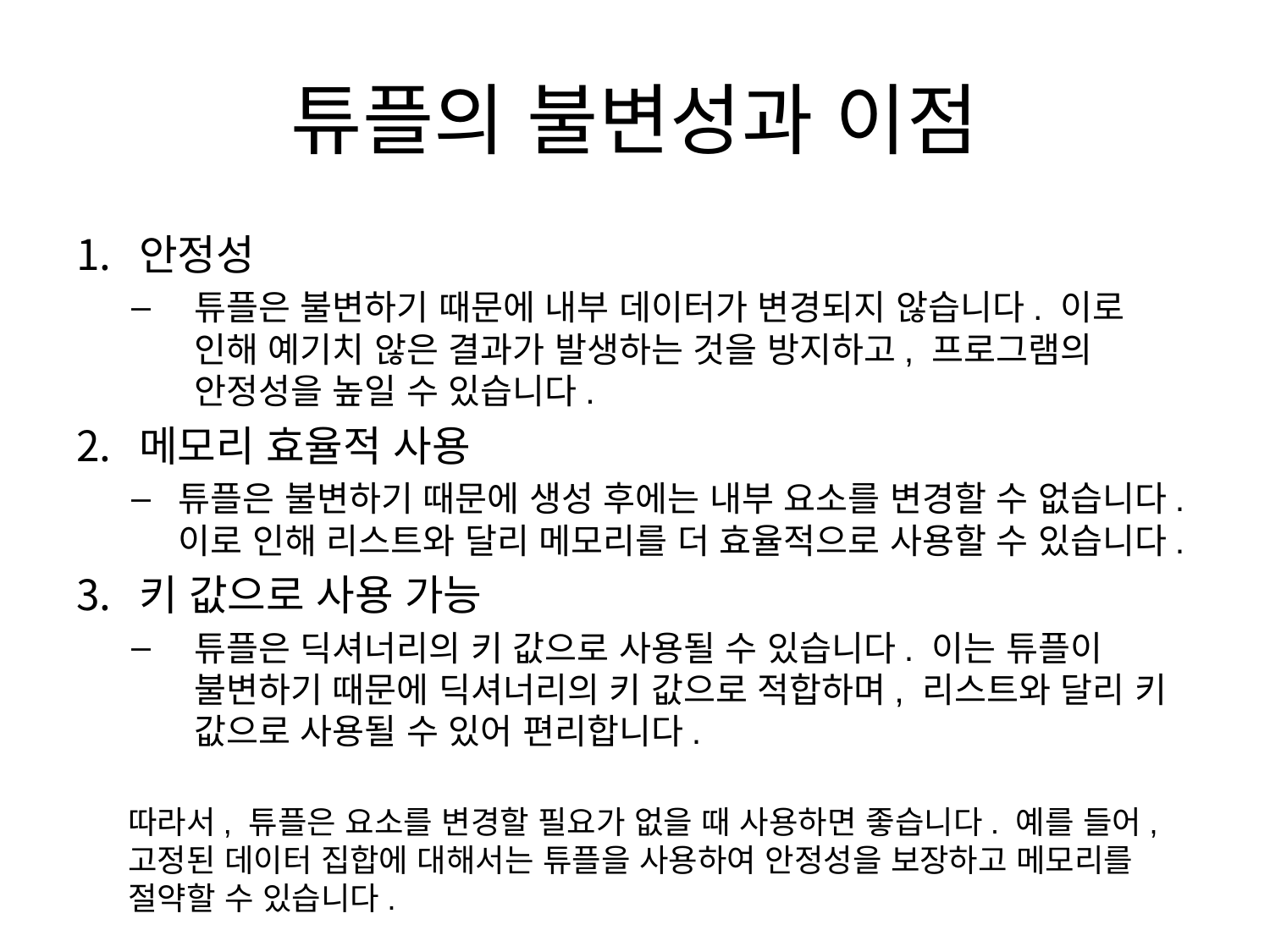

# 튜플의 불변성과 이점
안정성
튜플은 불변하기 때문에 내부 데이터가 변경되지 않습니다. 이로 인해 예기치 않은 결과가 발생하는 것을 방지하고, 프로그램의 안정성을 높일 수 있습니다.
메모리 효율적 사용
튜플은 불변하기 때문에 생성 후에는 내부 요소를 변경할 수 없습니다. 이로 인해 리스트와 달리 메모리를 더 효율적으로 사용할 수 있습니다.
키 값으로 사용 가능
튜플은 딕셔너리의 키 값으로 사용될 수 있습니다. 이는 튜플이 불변하기 때문에 딕셔너리의 키 값으로 적합하며, 리스트와 달리 키 값으로 사용될 수 있어 편리합니다.

따라서, 튜플은 요소를 변경할 필요가 없을 때 사용하면 좋습니다. 예를 들어, 고정된 데이터 집합에 대해서는 튜플을 사용하여 안정성을 보장하고 메모리를 절약할 수 있습니다.